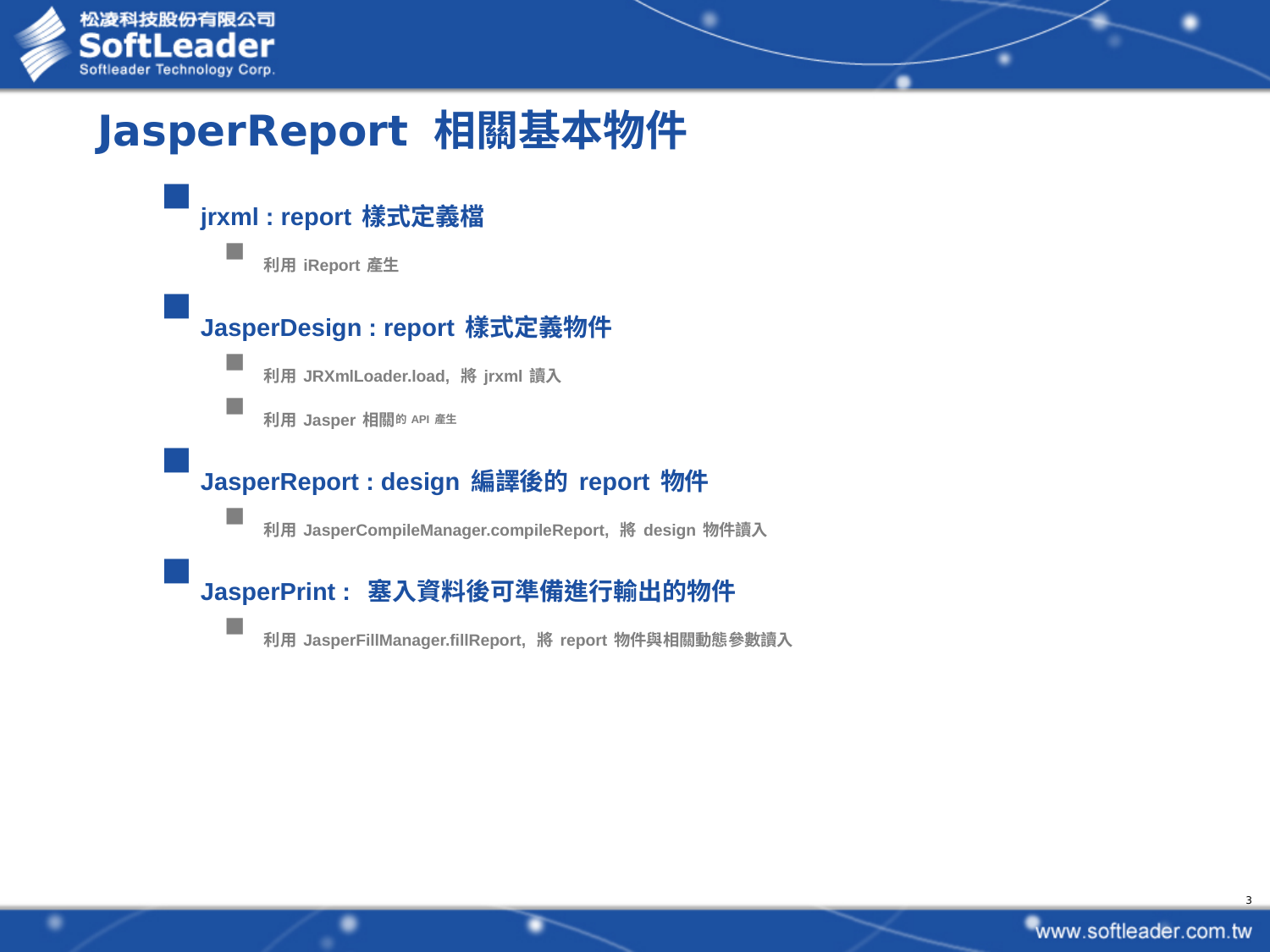

# JasperReport 相關基本物件
jrxml : report樣式定義檔
利用iReport產生
JasperDesign : report樣式定義物件
利用JRXmlLoader.load, 將jrxml讀入
利用Jasper相關的API產生
JasperReport : design編譯後的report物件
利用JasperCompileManager.compileReport, 將design物件讀入
JasperPrint : 塞入資料後可準備進行輸出的物件
利用JasperFillManager.fillReport, 將report物件與相關動態參數讀入

3